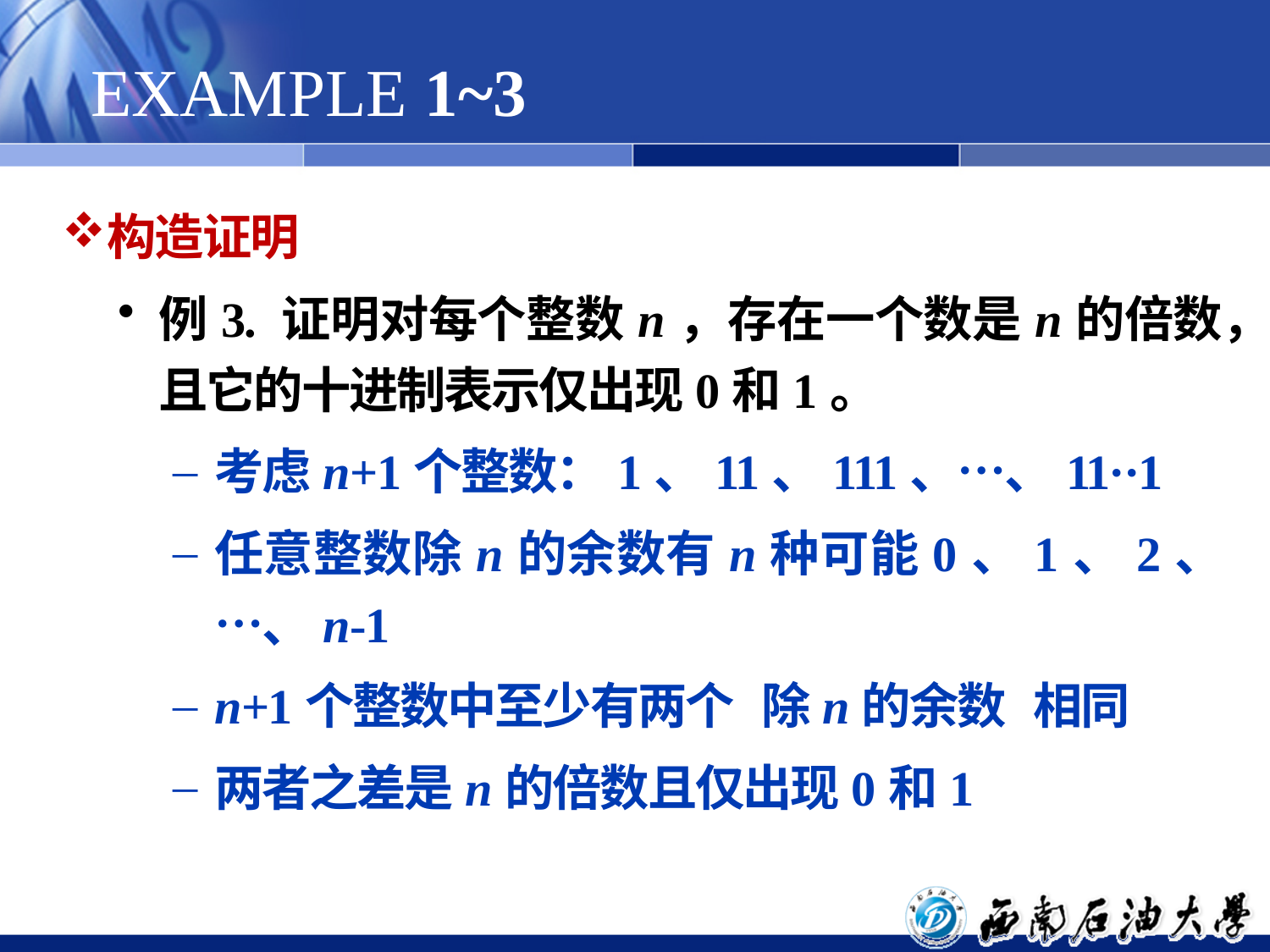

# EXAMPLE 1~3
构造证明
例3. 证明对每个整数n，存在一个数是n的倍数，且它的十进制表示仅出现0和1。
考虑n+1个整数：1、11、111、…、11··1
任意整数除n的余数有n种可能0、1、2、…、n-1
n+1个整数中至少有两个   除n的余数   相同
两者之差是n的倍数且仅出现0和1